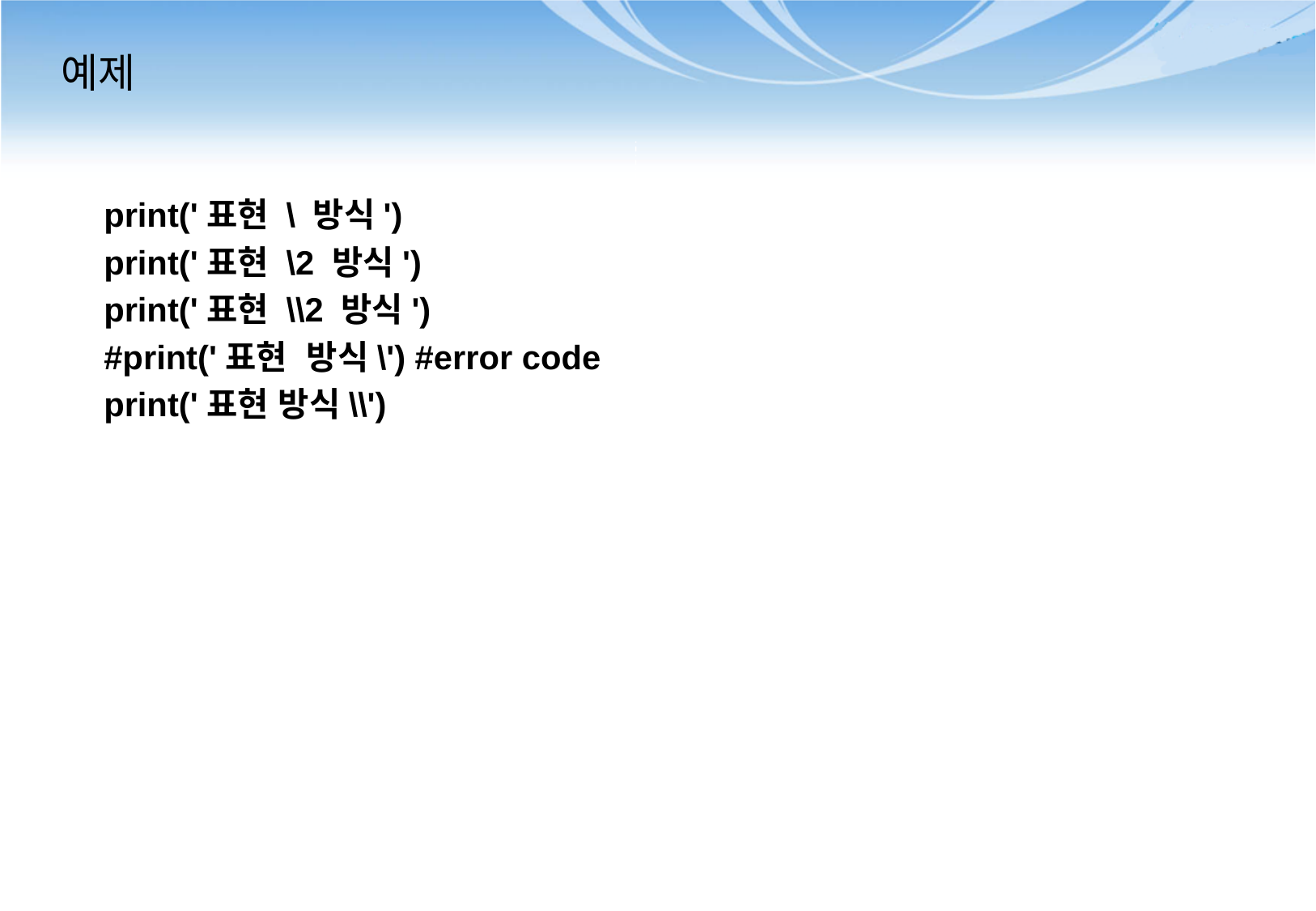

# 예제

print('표현 \ 방식')
print('표현 \2 방식')
print('표현 \\2 방식')
#print('표현  방식\') #error code
print('표현 방식\\')